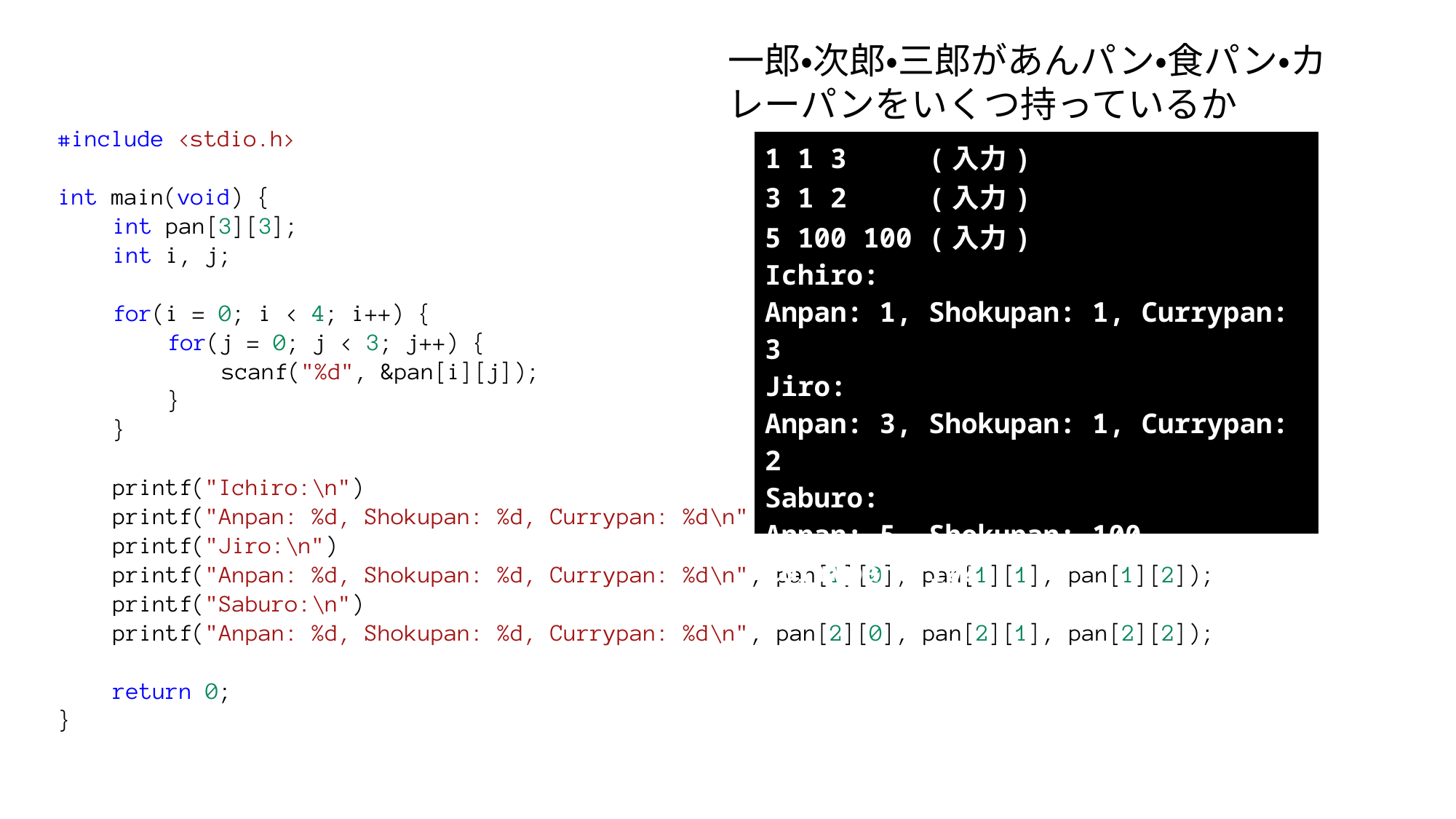

一郎・次郎・三郎があんパン・食パン・カレーパンをいくつ持っているか
#include <stdio.h>
int main(void) {
int pan[3][3];
int i, j;
for(i = 0; i < 4; i++) {
for(j = 0; j < 3; j++) {
scanf("%d", &pan[i][j]);
}
}
printf("Ichiro:\n")
printf("Anpan: %d, Shokupan: %d, Currypan: %d\n", pan[0][0], pan[0][1], pan[0][2]);
printf("Jiro:\n")
printf("Anpan: %d, Shokupan: %d, Currypan: %d\n", pan[1][0], pan[1][1], pan[1][2]);
printf("Saburo:\n")
printf("Anpan: %d, Shokupan: %d, Currypan: %d\n", pan[2][0], pan[2][1], pan[2][2]);
return 0;
}
| 1 1 3 (入力) 3 1 2 (入力) 5 100 100 (入力) Ichiro: Anpan: 1, Shokupan: 1, Currypan: 3 Jiro: Anpan: 3, Shokupan: 1, Currypan: 2 Saburo: Anpan: 5, Shokupan: 100, Currypan: 100 |
| --- |